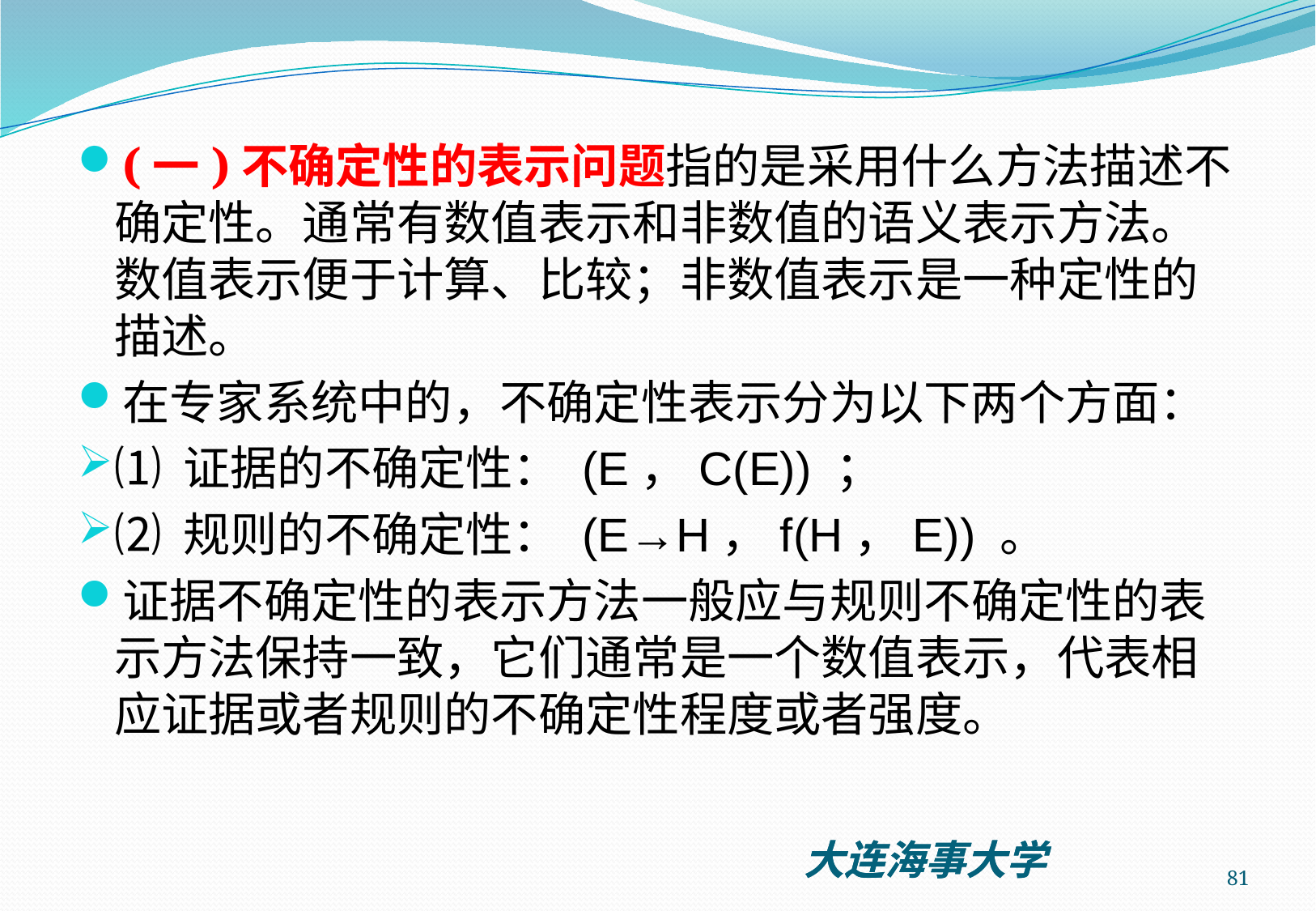

(一)不确定性的表示问题指的是采用什么方法描述不确定性。通常有数值表示和非数值的语义表示方法。数值表示便于计算、比较；非数值表示是一种定性的描述。
在专家系统中的，不确定性表示分为以下两个方面：
⑴ 证据的不确定性： (E，C(E)) ；
⑵ 规则的不确定性： (E→H，f(H，E)) 。
证据不确定性的表示方法一般应与规则不确定性的表示方法保持一致，它们通常是一个数值表示，代表相应证据或者规则的不确定性程度或者强度。

81